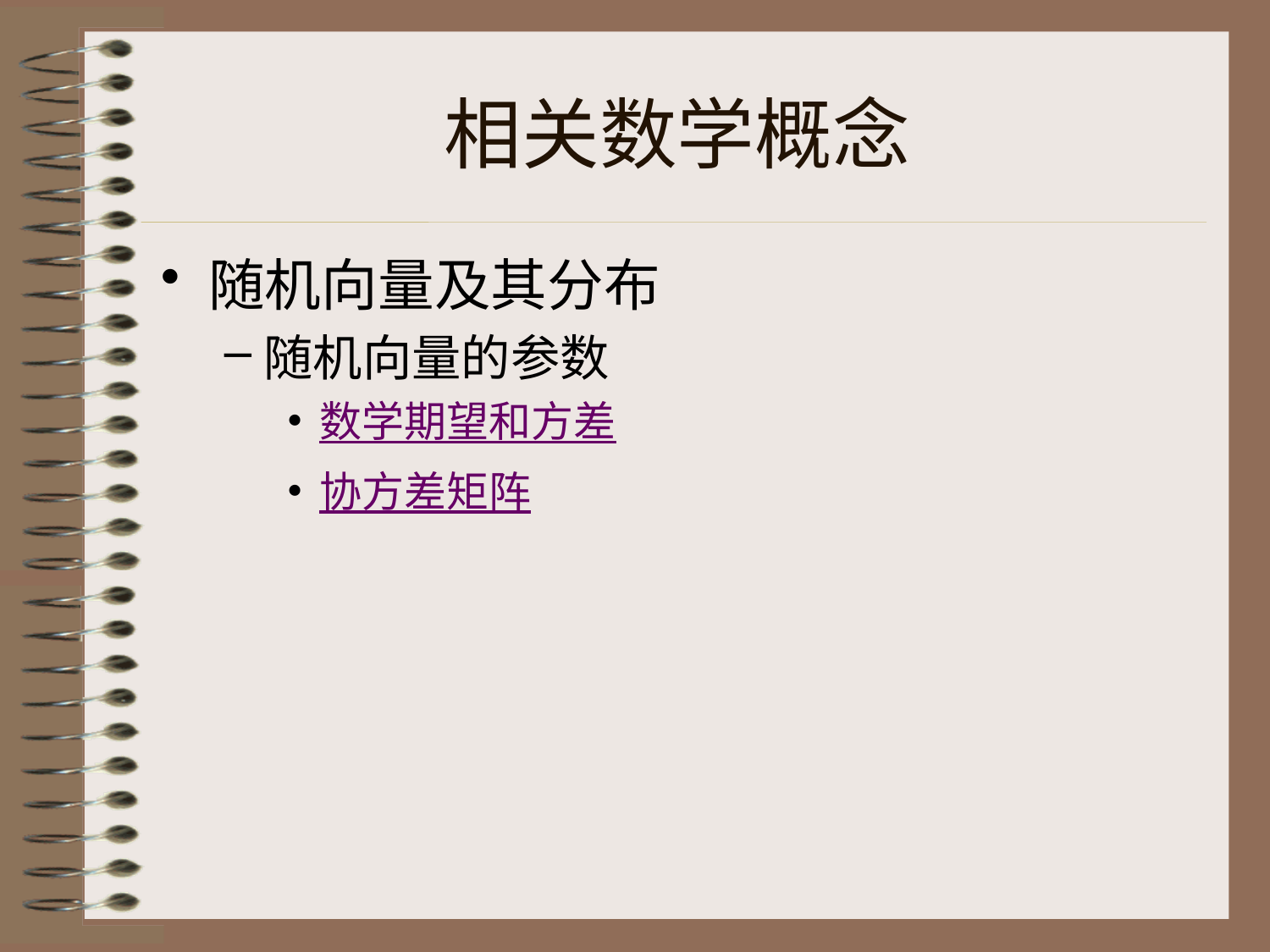

# 相关数学概念
随机向量及其分布
随机向量的参数
数学期望和方差
协方差矩阵